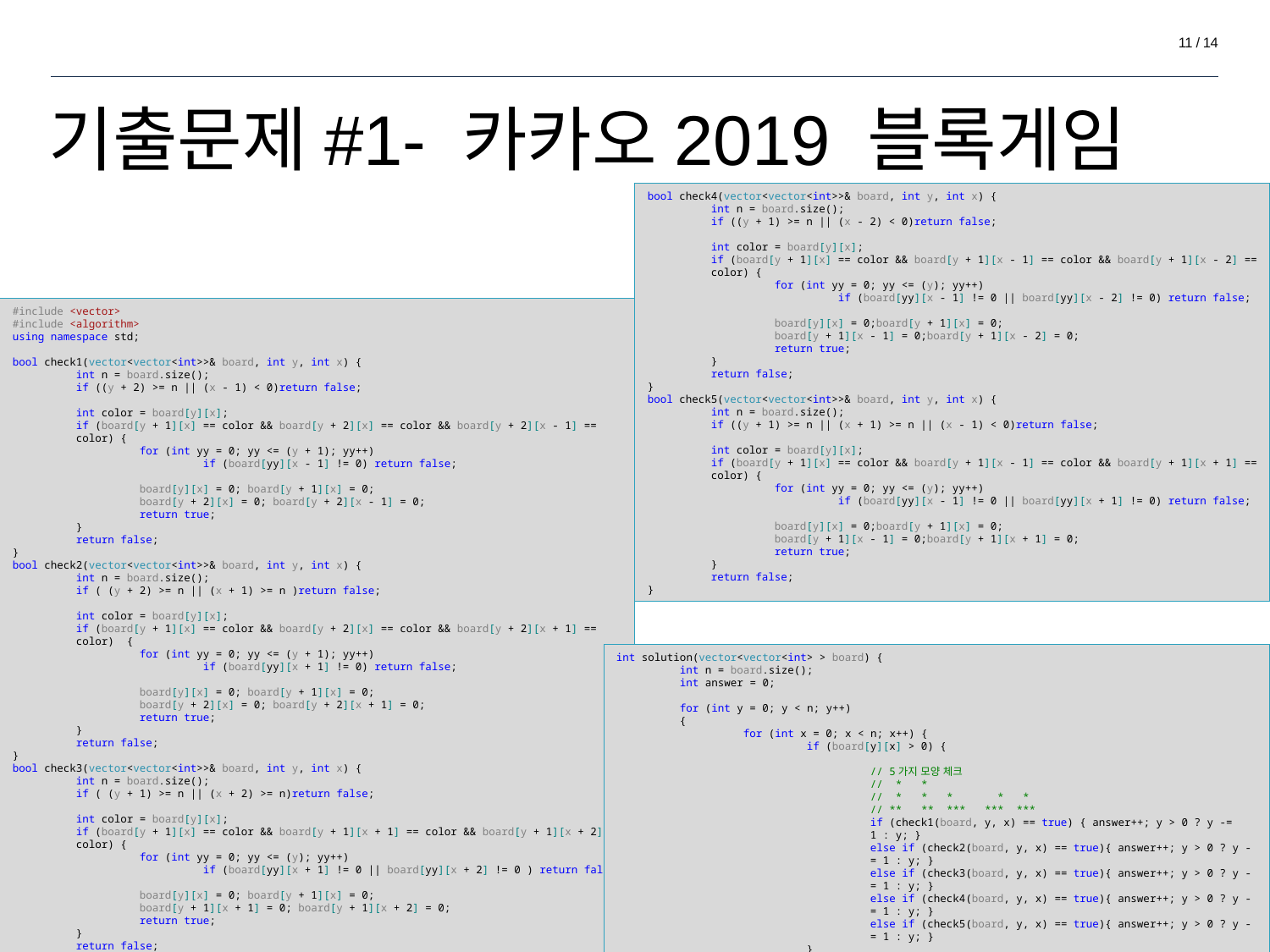

11 / 14
# 기출문제#1- 카카오2019 블록게임
bool check4(vector<vector<int>>& board, int y, int x) {
int n = board.size();
if ((y + 1) >= n || (x - 2) < 0)return false;

int color = board[y][x];
if (board[y + 1][x] == color && board[y + 1][x - 1] == color && board[y + 1][x - 2] == color) {
for (int yy = 0; yy <= (y); yy++)
if (board[yy][x - 1] != 0 || board[yy][x - 2] != 0) return false;

board[y][x] = 0;board[y + 1][x] = 0;
board[y + 1][x - 1] = 0;board[y + 1][x - 2] = 0;
return true;
}
return false;
}
bool check5(vector<vector<int>>& board, int y, int x) {
int n = board.size();
if ((y + 1) >= n || (x + 1) >= n || (x - 1) < 0)return false;

int color = board[y][x];
if (board[y + 1][x] == color && board[y + 1][x - 1] == color && board[y + 1][x + 1] == color) {
for (int yy = 0; yy <= (y); yy++)
if (board[yy][x - 1] != 0 || board[yy][x + 1] != 0) return false;

board[y][x] = 0;board[y + 1][x] = 0;
board[y + 1][x - 1] = 0;board[y + 1][x + 1] = 0;
return true;
}
return false;
}
#include <vector>
#include <algorithm>
using namespace std;

bool check1(vector<vector<int>>& board, int y, int x) {
int n = board.size();
if ((y + 2) >= n || (x - 1) < 0)return false;

int color = board[y][x];
if (board[y + 1][x] == color && board[y + 2][x] == color && board[y + 2][x - 1] == color) {
for (int yy = 0; yy <= (y + 1); yy++)
if (board[yy][x - 1] != 0) return false;

board[y][x] = 0; board[y + 1][x] = 0;
board[y + 2][x] = 0; board[y + 2][x - 1] = 0;
return true;
}
return false;
}
bool check2(vector<vector<int>>& board, int y, int x) {
int n = board.size();
if ( (y + 2) >= n || (x + 1) >= n )return false;

int color = board[y][x];
if (board[y + 1][x] == color && board[y + 2][x] == color && board[y + 2][x + 1] == color)  {
for (int yy = 0; yy <= (y + 1); yy++)
if (board[yy][x + 1] != 0) return false;

board[y][x] = 0; board[y + 1][x] = 0;
board[y + 2][x] = 0; board[y + 2][x + 1] = 0;
return true;
}
return false;
}
bool check3(vector<vector<int>>& board, int y, int x) {
int n = board.size();
if ( (y + 1) >= n || (x + 2) >= n)return false;

int color = board[y][x];
if (board[y + 1][x] == color && board[y + 1][x + 1] == color && board[y + 1][x + 2] == color) {
for (int yy = 0; yy <= (y); yy++)
if (board[yy][x + 1] != 0 || board[yy][x + 2] != 0 ) return false;

board[y][x] = 0; board[y + 1][x] = 0;
board[y + 1][x + 1] = 0; board[y + 1][x + 2] = 0;
return true;
}
return false;
}
int solution(vector<vector<int> > board) {
int n = board.size();
int answer = 0;

for (int y = 0; y < n; y++)
{
for (int x = 0; x < n; x++) {
if (board[y][x] > 0) {

// 5가지 모양 체크
//  *   *
//  *   *   *       *   *
// **   **  ***   ***  ***
if (check1(board, y, x) == true) { answer++; y > 0 ? y -= 1 : y; }
else if (check2(board, y, x) == true){ answer++; y > 0 ? y -= 1 : y; }
else if (check3(board, y, x) == true){ answer++; y > 0 ? y -= 1 : y; }
else if (check4(board, y, x) == true){ answer++; y > 0 ? y -= 1 : y; }
else if (check5(board, y, x) == true){ answer++; y > 0 ? y -= 1 : y; }
}
}
}
return answer;
}